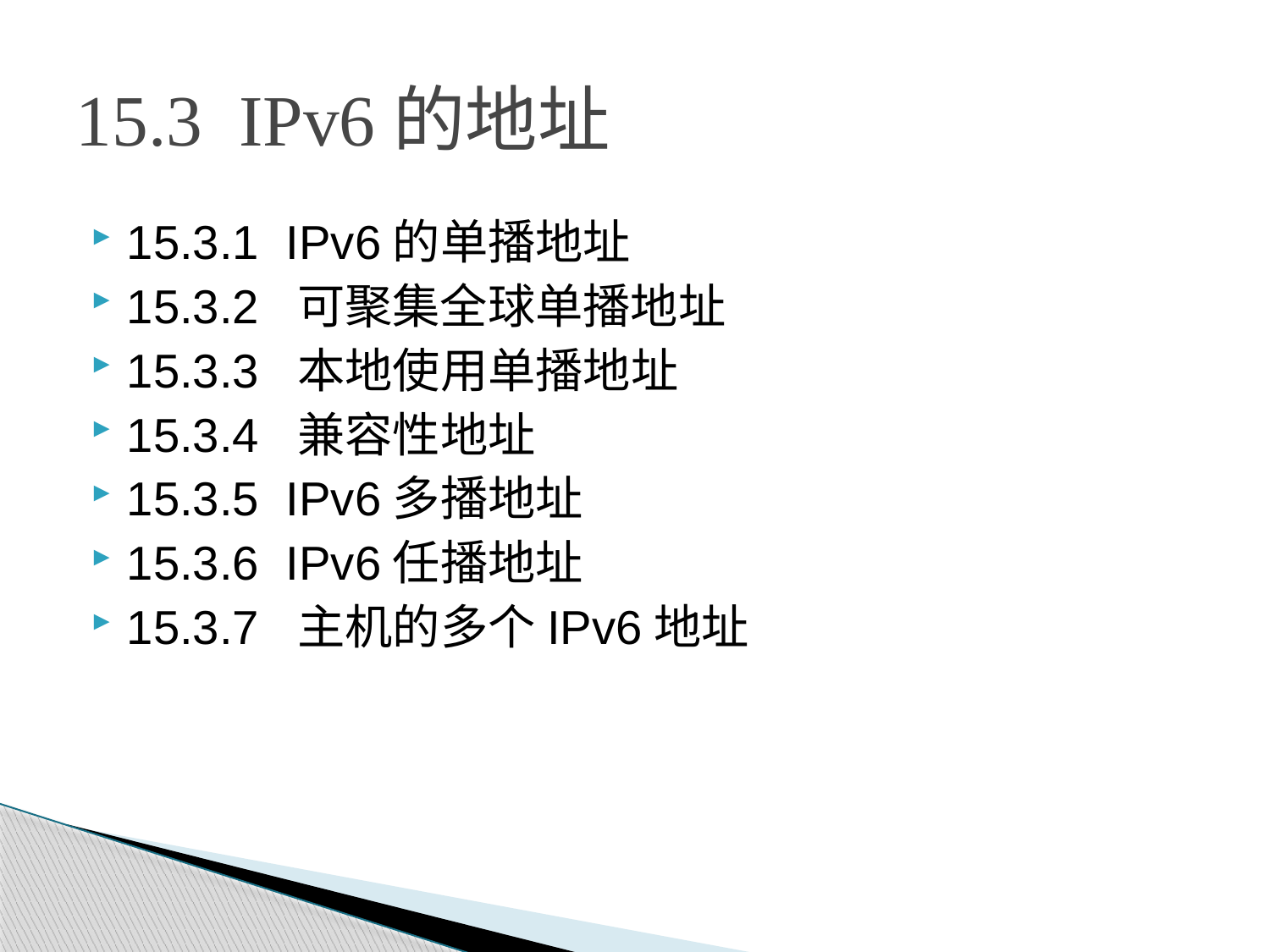

# 15.3  IPv6的地址
15.3.1  IPv6的单播地址
15.3.2  可聚集全球单播地址
15.3.3  本地使用单播地址
15.3.4  兼容性地址
15.3.5  IPv6多播地址
15.3.6  IPv6任播地址
15.3.7  主机的多个IPv6地址